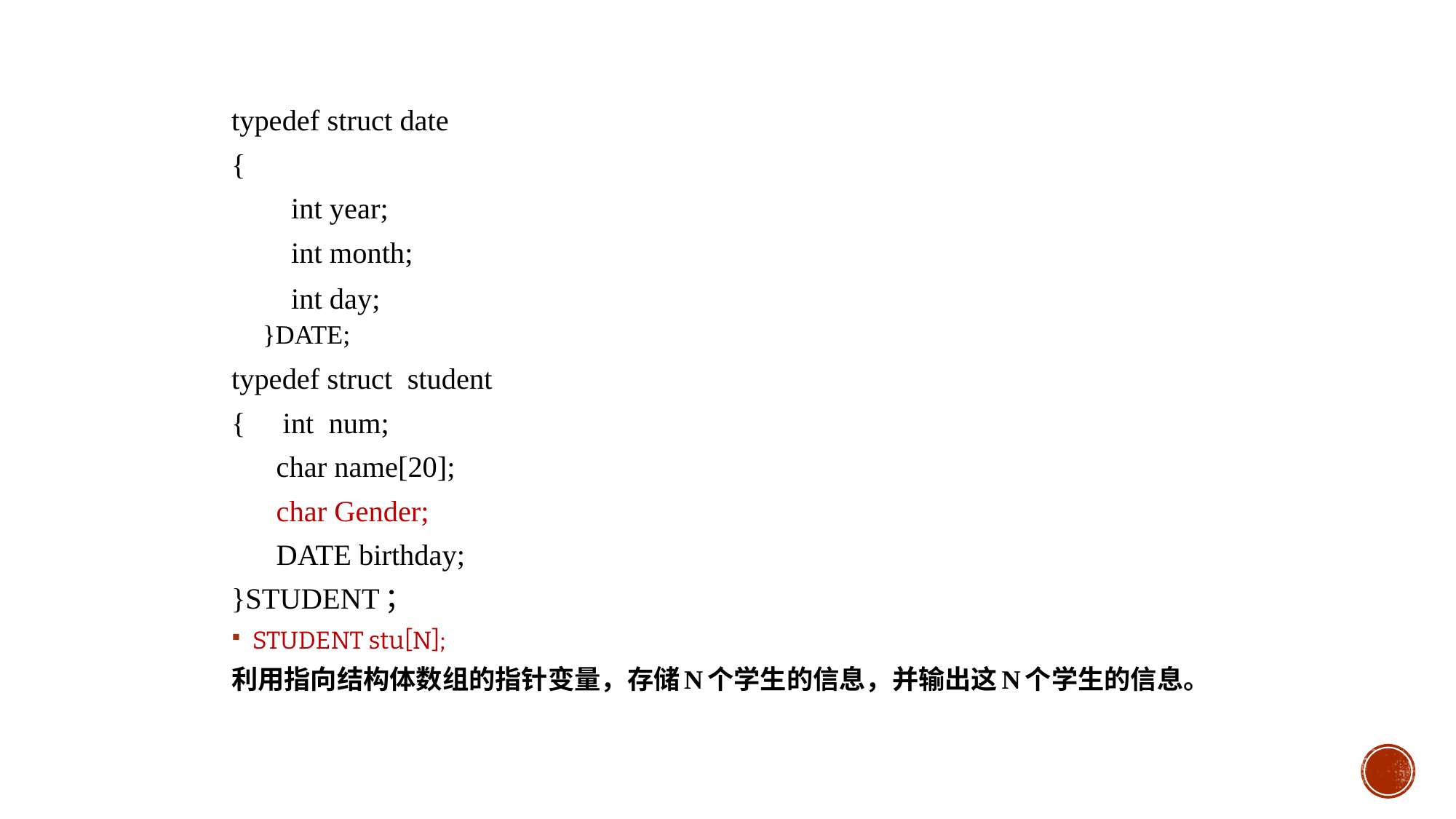

# 练习题
typedef struct date
{
        int year;
        int month;
        int day;
}DATE;
typedef struct  student
{     int  num;
      char name[20];
      char Gender;
      DATE birthday;
}STUDENT；
STUDENT stu[N];
利用指向结构体数组的指针变量，存储N个学生的信息，并输出这N个学生的信息。
11